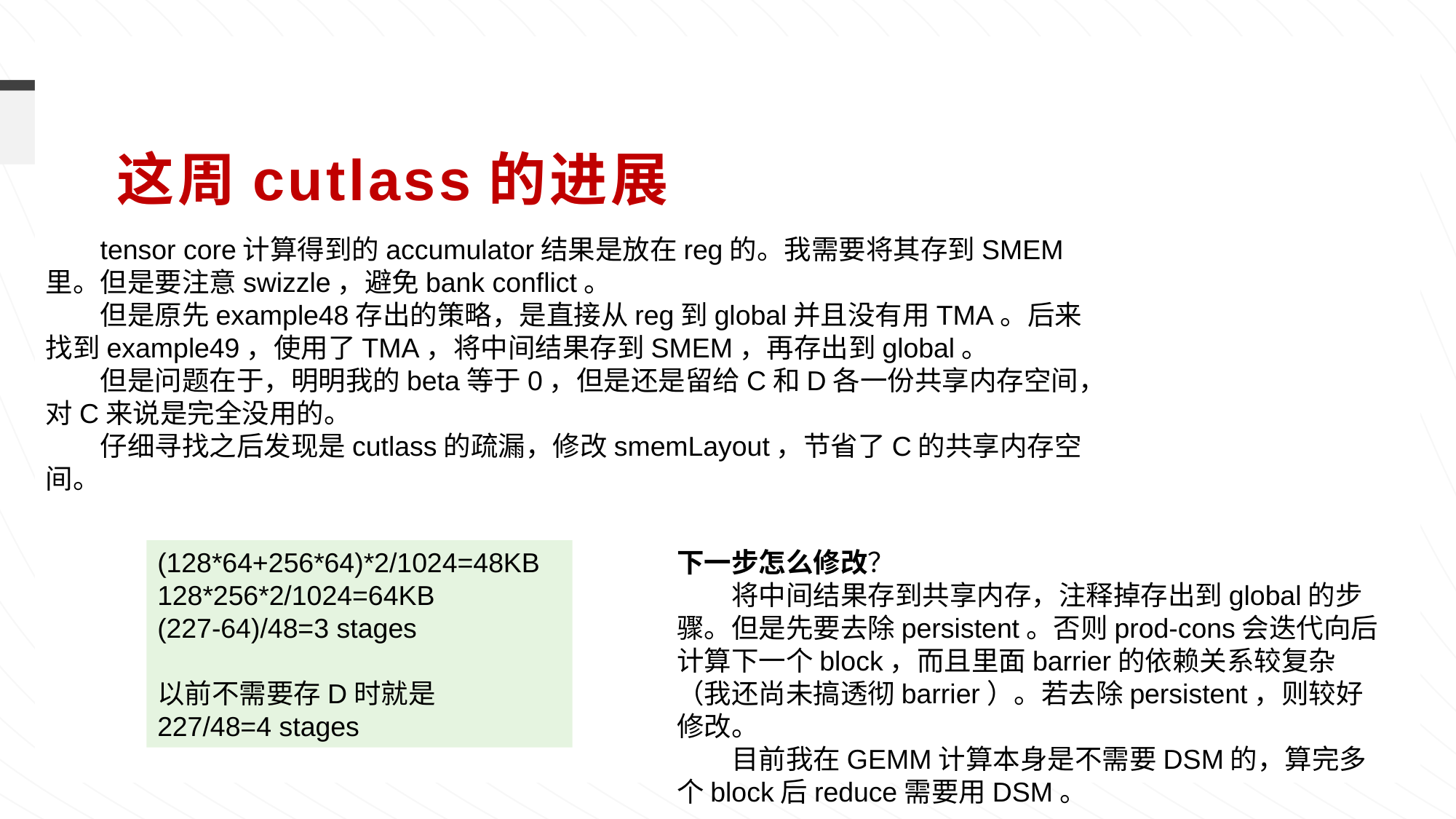

这周cutlass的进展
tensor core计算得到的accumulator结果是放在reg的。我需要将其存到SMEM里。但是要注意swizzle，避免bank conflict。
但是原先example48存出的策略，是直接从reg到global并且没有用TMA。后来找到example49，使用了TMA，将中间结果存到SMEM，再存出到global。
但是问题在于，明明我的beta等于0，但是还是留给C和D各一份共享内存空间，对C来说是完全没用的。
仔细寻找之后发现是cutlass的疏漏，修改smemLayout，节省了C的共享内存空间。
(128*64+256*64)*2/1024=48KB
128*256*2/1024=64KB
(227-64)/48=3 stages

以前不需要存D时就是
227/48=4 stages
下一步怎么修改？
将中间结果存到共享内存，注释掉存出到global的步骤。但是先要去除persistent。否则prod-cons会迭代向后计算下一个block，而且里面barrier的依赖关系较复杂（我还尚未搞透彻barrier）。若去除persistent，则较好修改。
目前我在GEMM计算本身是不需要DSM的，算完多个block后reduce需要用DSM。